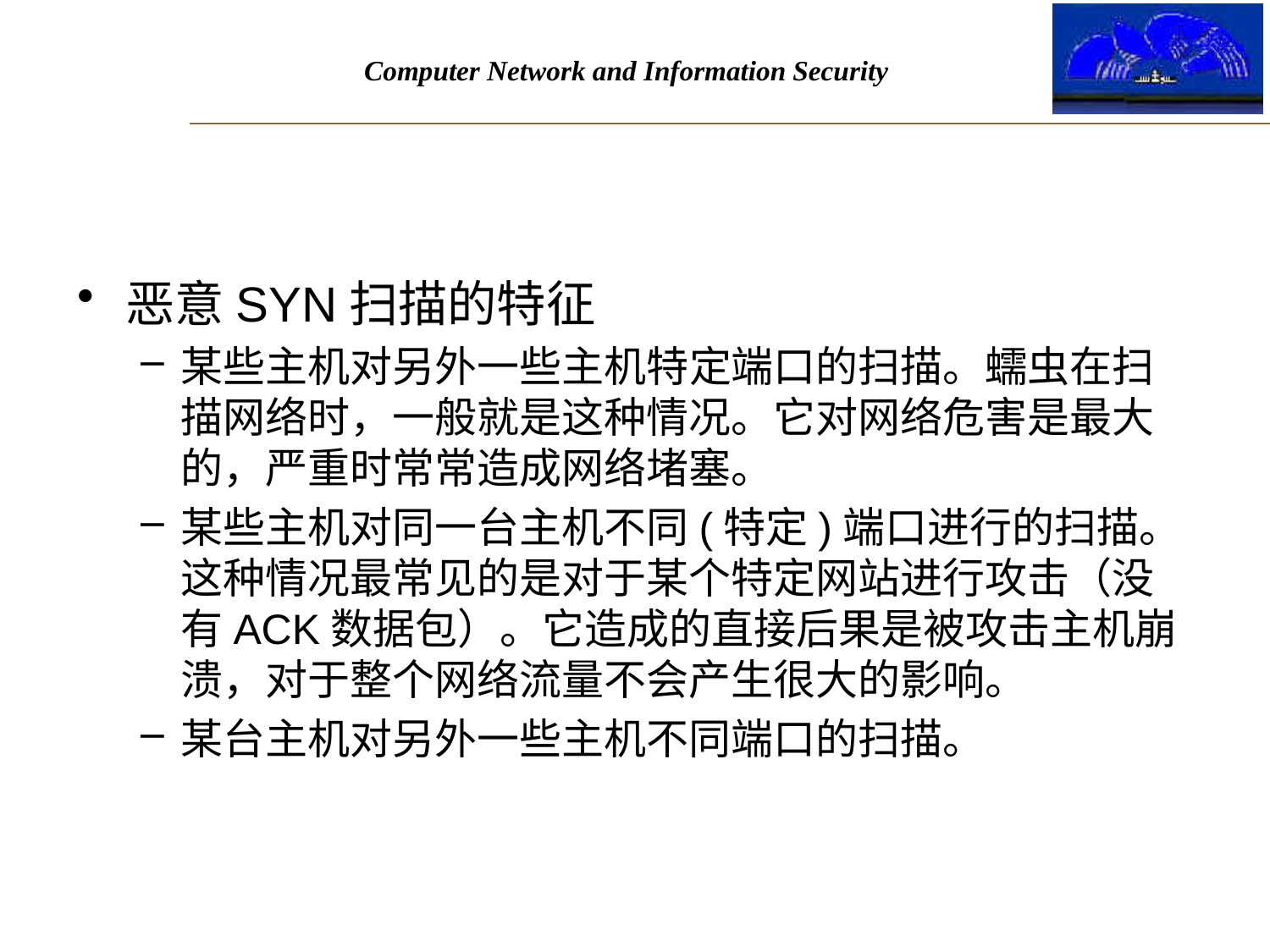

#
恶意SYN扫描的特征
某些主机对另外一些主机特定端口的扫描。蠕虫在扫描网络时，一般就是这种情况。它对网络危害是最大的，严重时常常造成网络堵塞。
某些主机对同一台主机不同(特定)端口进行的扫描。这种情况最常见的是对于某个特定网站进行攻击（没有ACK数据包）。它造成的直接后果是被攻击主机崩溃，对于整个网络流量不会产生很大的影响。
某台主机对另外一些主机不同端口的扫描。